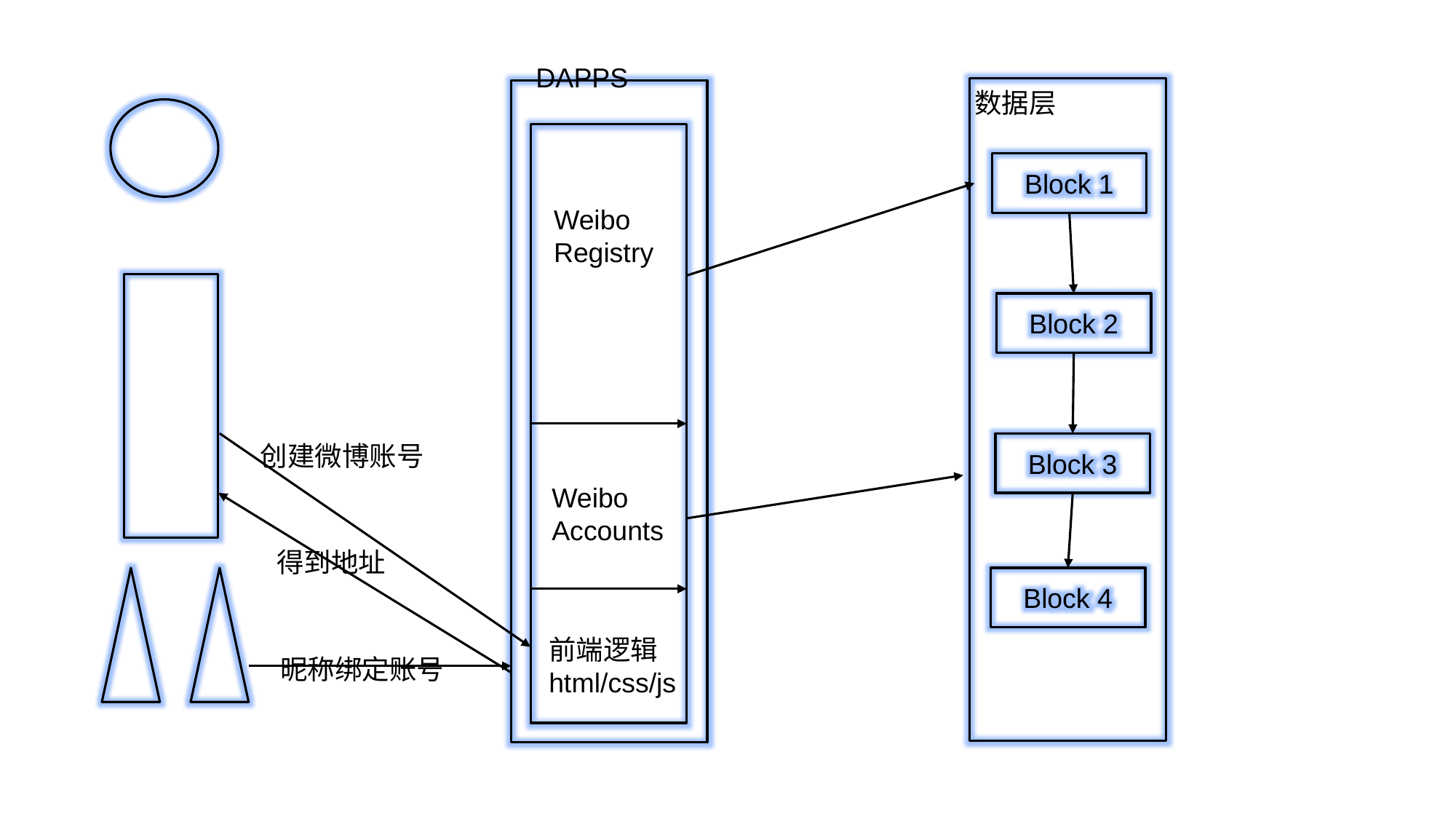

DAPPS

数据层

Block 1
Weibo
Registry

Block 2
创建微博账号
Block 3
Weibo
Accounts

得到地址

Block 4
前端逻辑
html/css/js
昵称绑定账号